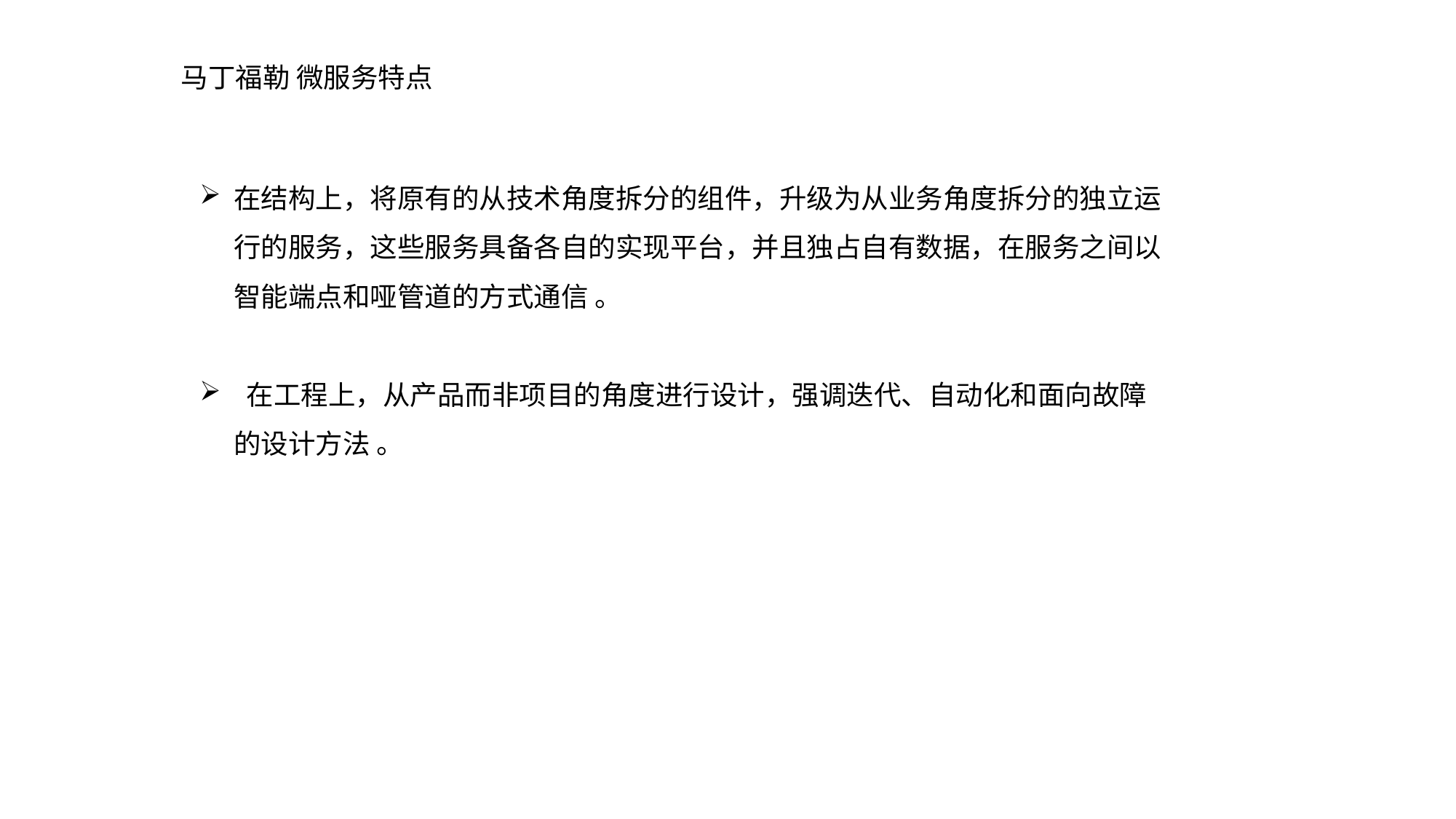

马丁福勒 微服务特点
在结构上，将原有的从技术角度拆分的组件，升级为从业务角度拆分的独立运行的服务，这些服务具备各自的实现平台，并且独占自有数据，在服务之间以 智能端点和哑管道的方式通信 。

 在工程上，从产品而非项目的角度进行设计，强调迭代、自动化和面向故障 的设计方法 。